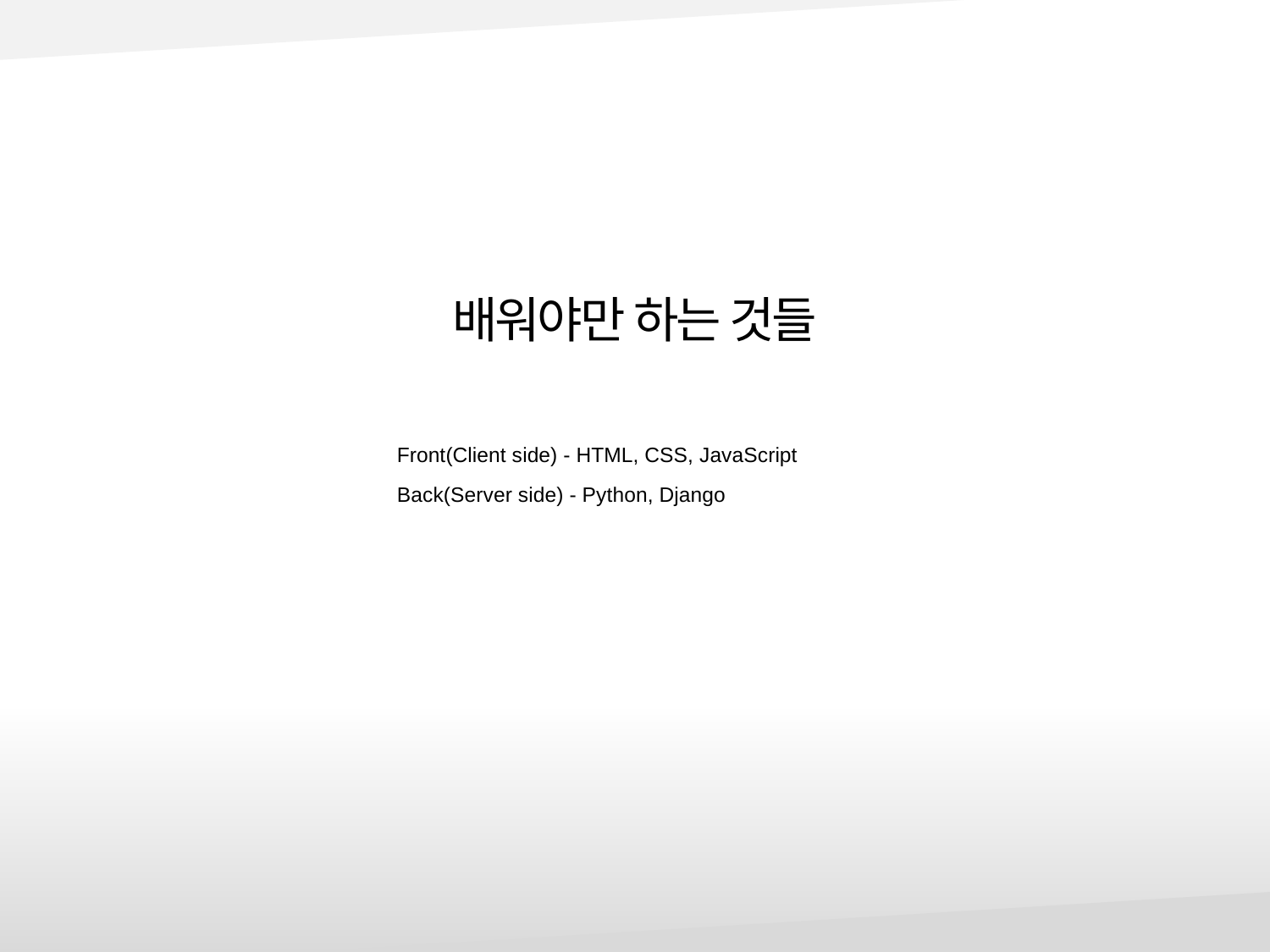

# 배워야만 하는 것들
Front(Client side) - HTML, CSS, JavaScript
Back(Server side) - Python, Django